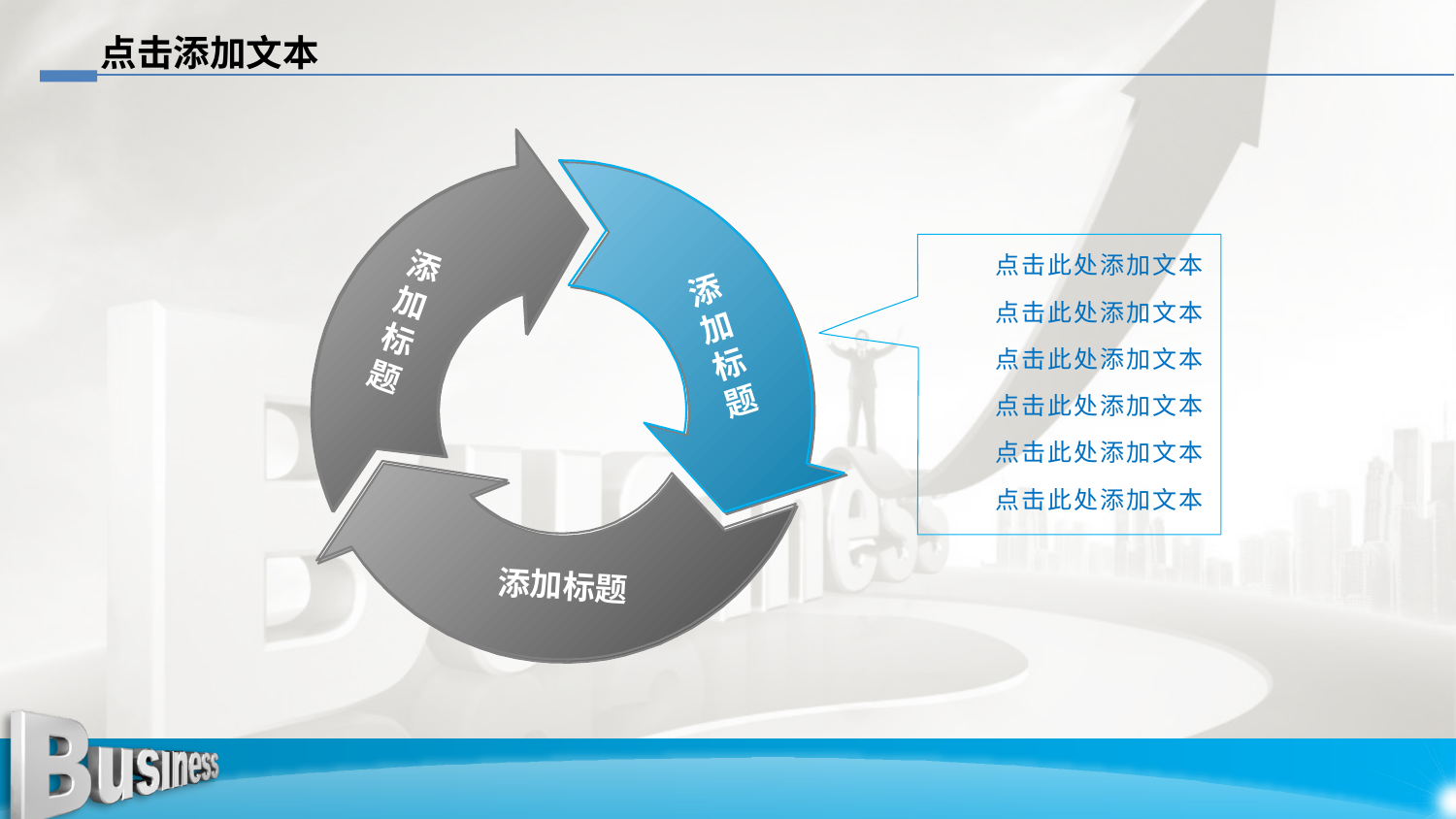

点击添加文本

添加标题
添加标题
添加标题

点击此处添加文本
点击此处添加文本
点击此处添加文本
点击此处添加文本
点击此处添加文本
点击此处添加文本